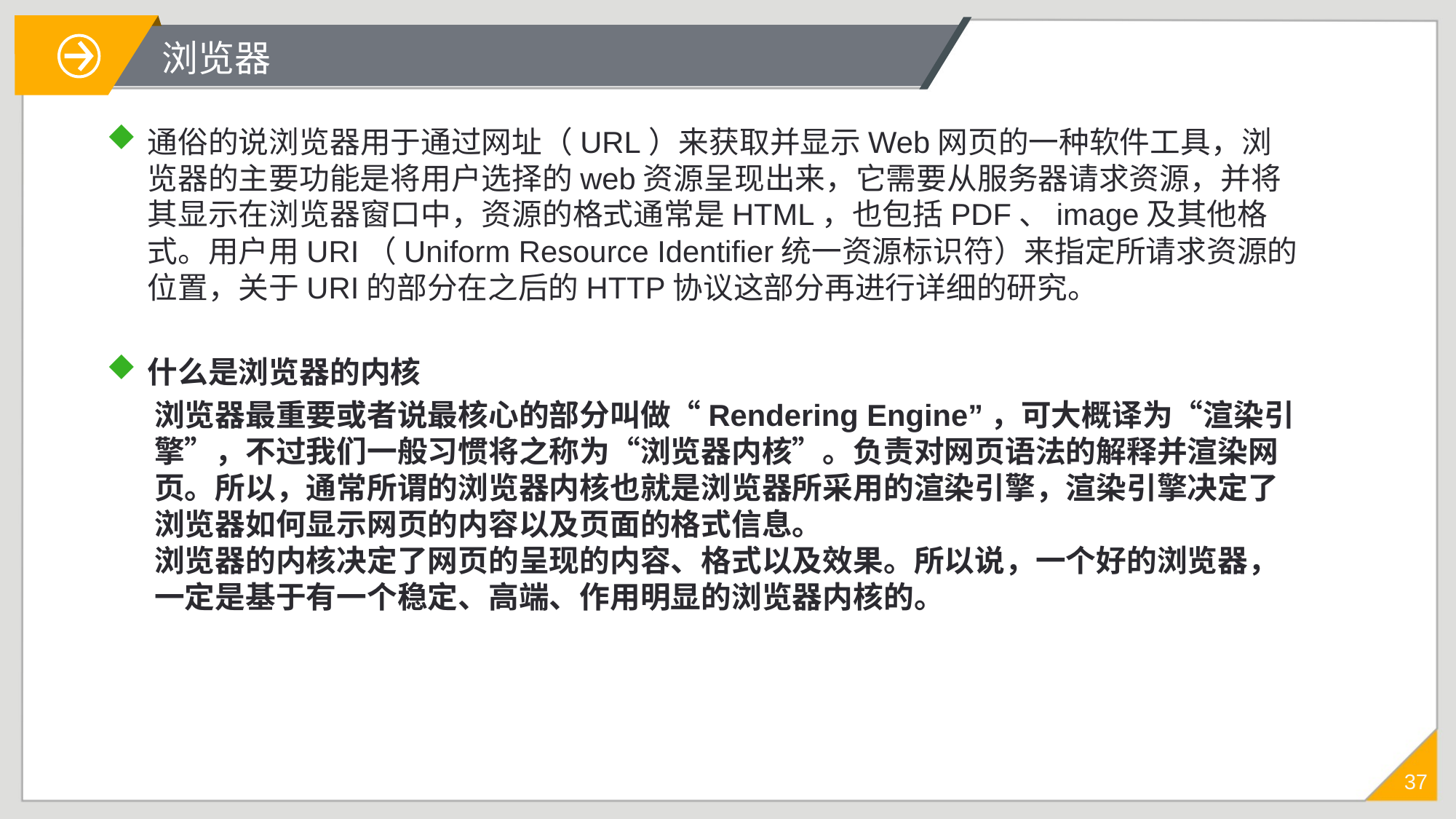

# 浏览器
通俗的说浏览器用于通过网址（URL）来获取并显示Web网页的一种软件工具，浏览器的主要功能是将用户选择的web资源呈现出来，它需要从服务器请求资源，并将其显示在浏览器窗口中，资源的格式通常是HTML，也包括PDF、image及其他格式。用户用URI（Uniform Resource Identifier统一资源标识符）来指定所请求资源的位置，关于URI的部分在之后的HTTP协议这部分再进行详细的研究。

什么是浏览器的内核
浏览器最重要或者说最核心的部分叫做“Rendering Engine”，可大概译为“渲染引擎”，不过我们一般习惯将之称为“浏览器内核”。负责对网页语法的解释并渲染网页。所以，通常所谓的浏览器内核也就是浏览器所采用的渲染引擎，渲染引擎决定了浏览器如何显示网页的内容以及页面的格式信息。
浏览器的内核决定了网页的呈现的内容、格式以及效果。所以说，一个好的浏览器，一定是基于有一个稳定、高端、作用明显的浏览器内核的。